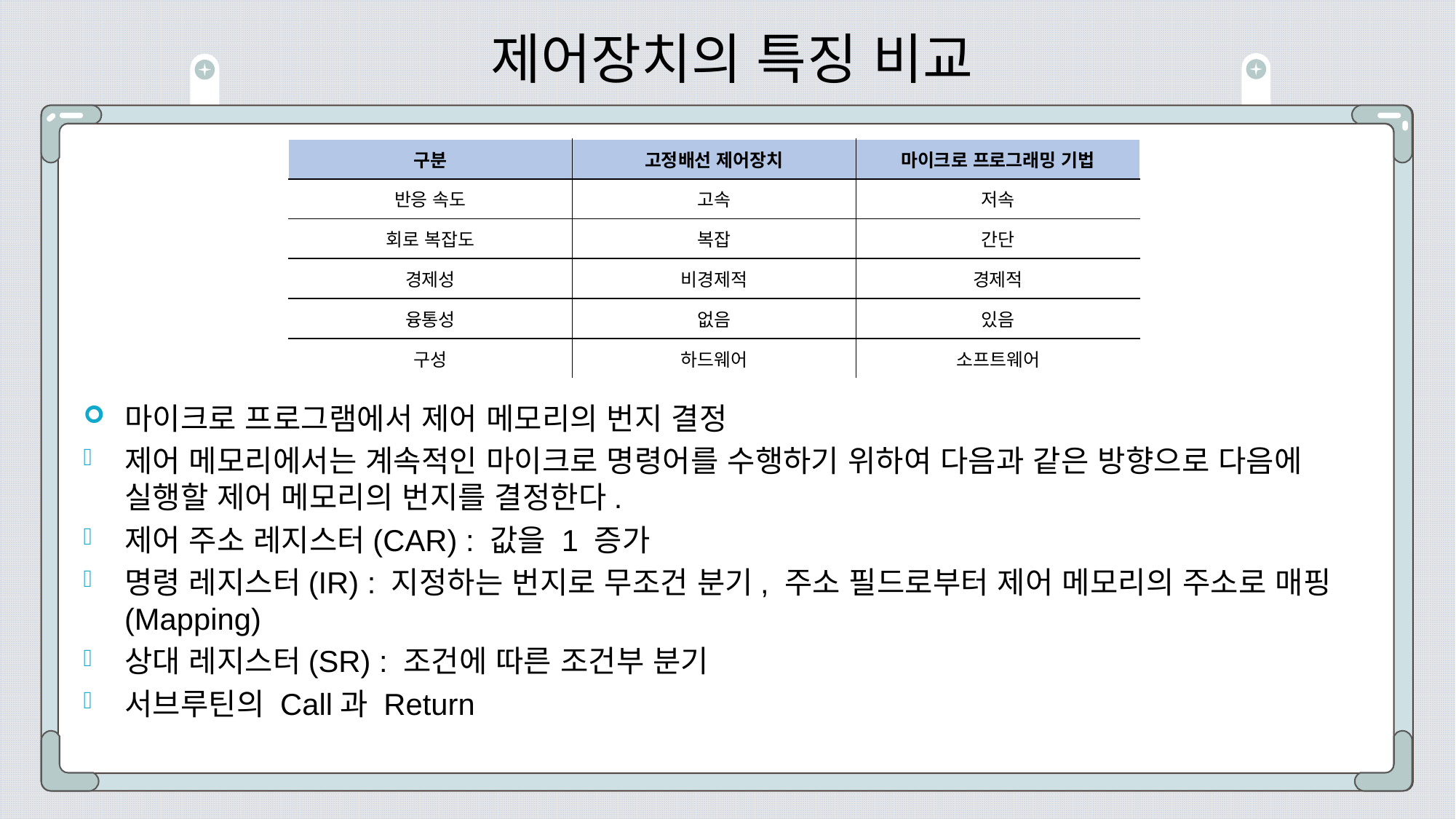

# 제어장치의 특징 비교
| 구분 | 고정배선 제어장치 | 마이크로 프로그래밍 기법 |
| --- | --- | --- |
| 반응 속도 | 고속 | 저속 |
| 회로 복잡도 | 복잡 | 간단 |
| 경제성 | 비경제적 | 경제적 |
| 융통성 | 없음 | 있음 |
| 구성 | 하드웨어 | 소프트웨어 |

마이크로 프로그램에서 제어 메모리의 번지 결정
제어 메모리에서는 계속적인 마이크로 명령어를 수행하기 위하여 다음과 같은 방향으로 다음에 실행할 제어 메모리의 번지를 결정한다.
제어 주소 레지스터(CAR) : 값을 1 증가
명령 레지스터(IR) : 지정하는 번지로 무조건 분기, 주소 필드로부터 제어 메모리의 주소로 매핑(Mapping)
상대 레지스터(SR) : 조건에 따른 조건부 분기
서브루틴의 Call과 Return